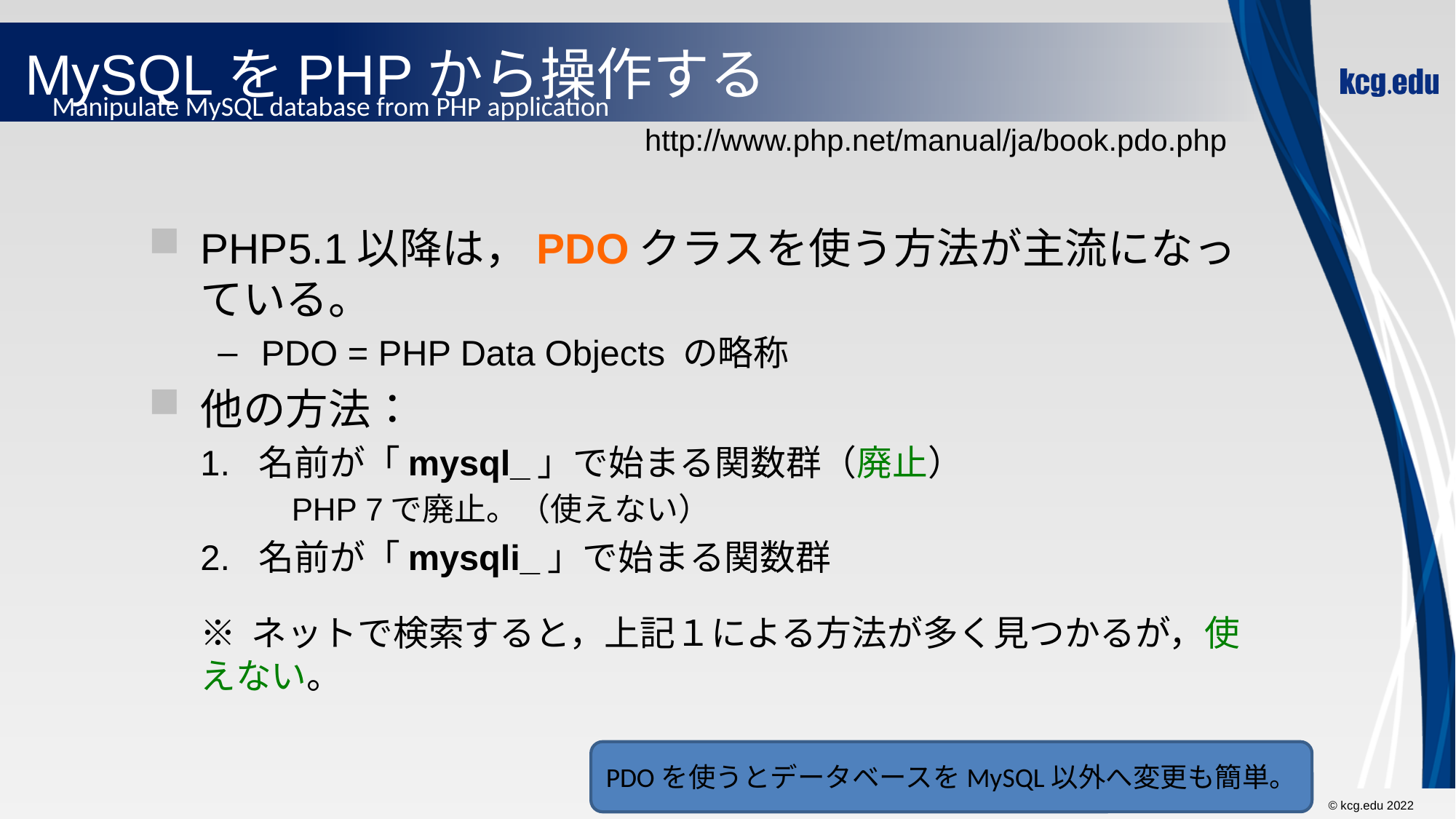

# MySQLをPHPから操作する
Manipulate MySQL database from PHP application
http://www.php.net/manual/ja/book.pdo.php
PHP5.1以降は，PDOクラスを使う方法が主流になっている。
PDO = PHP Data Objects の略称
他の方法：
名前が「mysql_」で始まる関数群（廃止）
　 PHP 7で廃止。（使えない）
名前が「mysqli_」で始まる関数群

※ ネットで検索すると，上記１による方法が多く見つかるが，使えない。
PDOを使うとデータベースをMySQL以外へ変更も簡単。